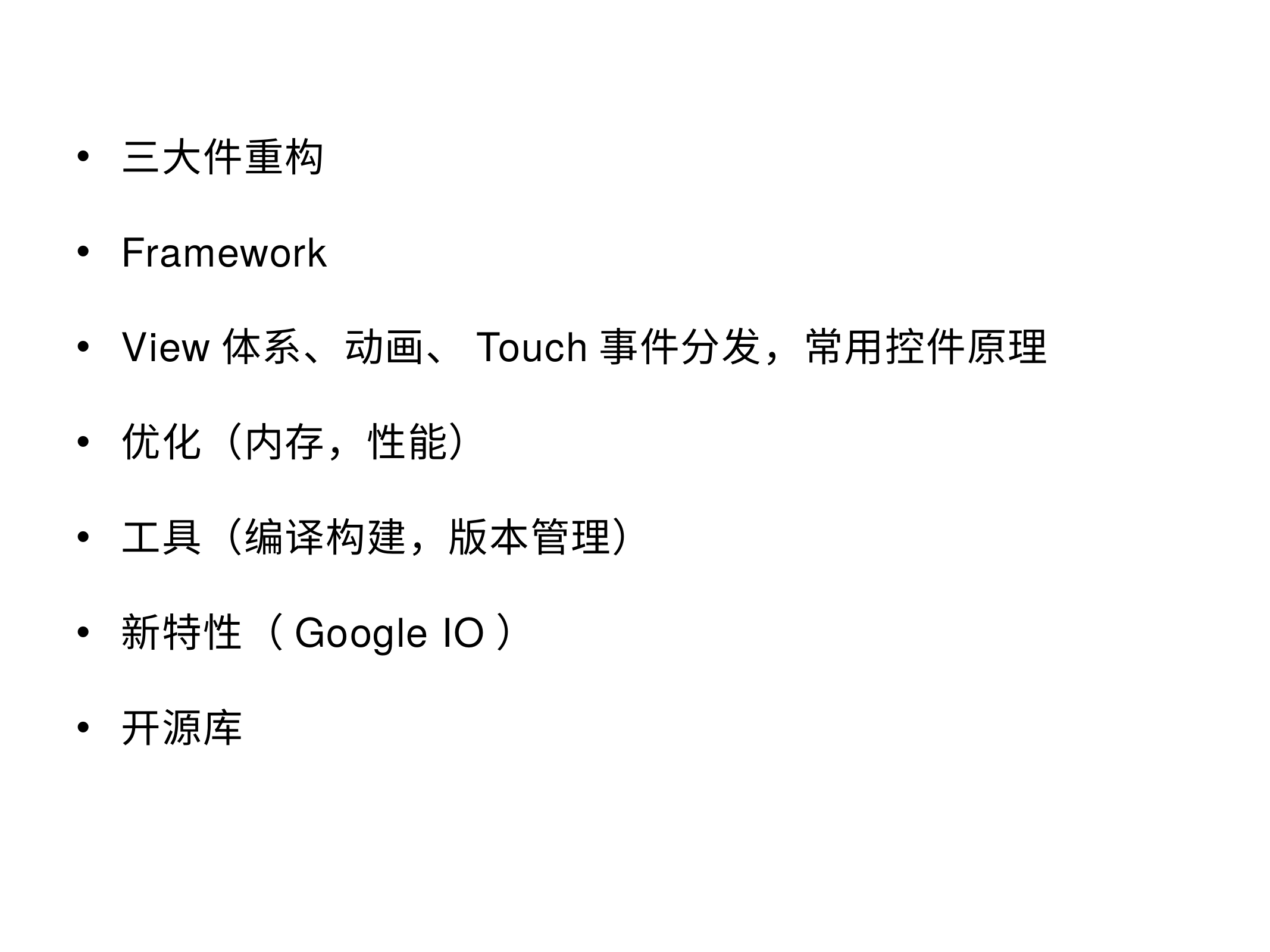

三大件重构

Framework

View体系、动画、Touch事件分发，常用控件原理

优化（内存，性能）

工具（编译构建，版本管理）

新特性（Google IO）

开源库